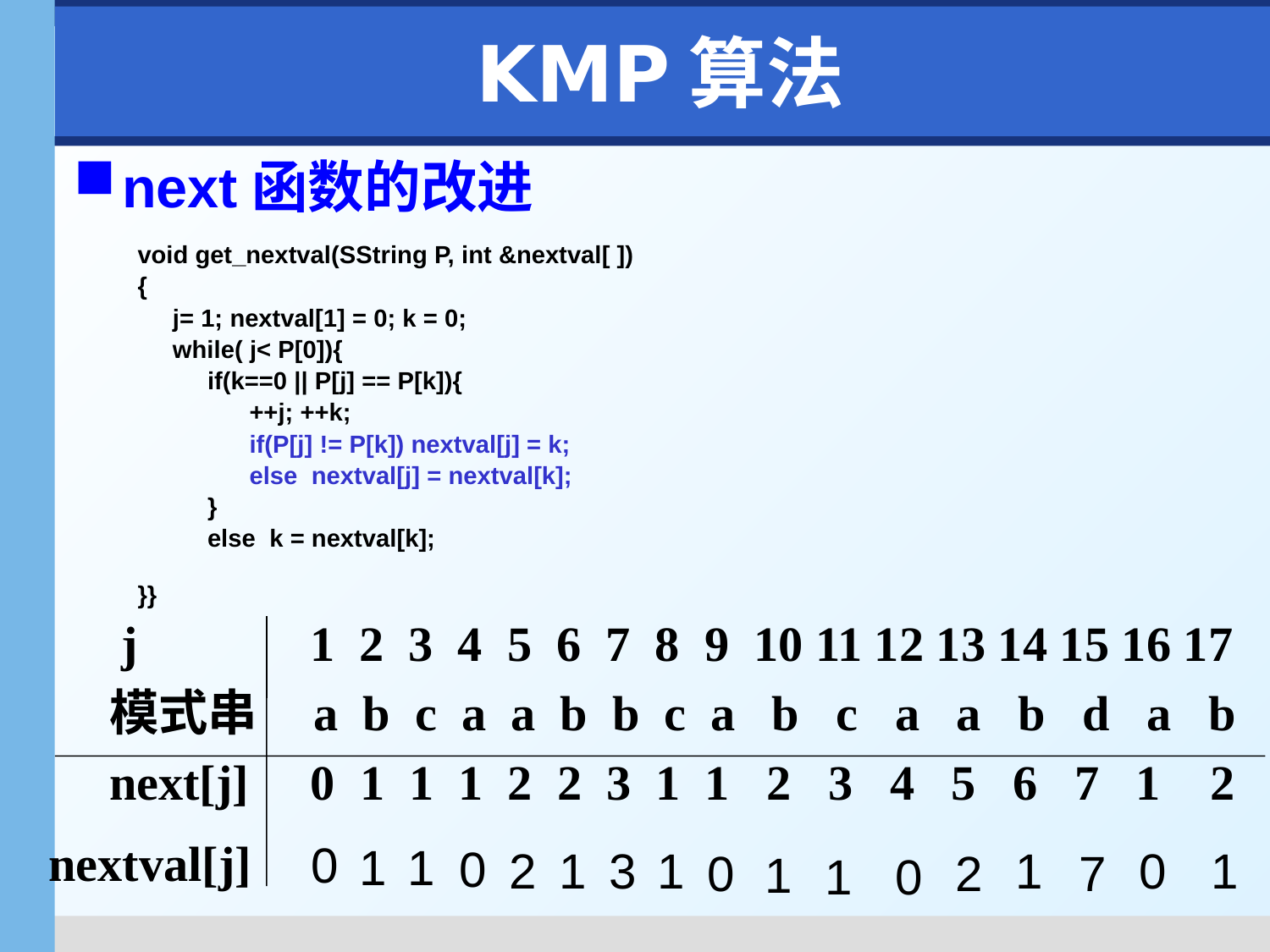

# KMP算法
next函数的改进

void get_nextval(SString P, int &nextval[ ])
{
     j= 1; nextval[1] = 0; k = 0;
     while( j< P[0]){
          if(k==0 || P[j] == P[k]){
                ++j; ++k;
                if(P[j] != P[k]) nextval[j] = k;
                else  nextval[j] = nextval[k];
          }
          else  k = nextval[k];
}}
 j              1  2  3  4  5  6  7  8  9  10 11 12 13 14 15 16 17
模式串    a  b  c  a  a  b  b  c  a   b   c   a   a   b   d   a   b
next[j]     0  1  1  1  2  2  3  1  1   2   3   4   5   6   7   1    2

nextval[j]
0
1
1
0
2
1
3
1
1
0
1
0
2
7
1
1
0